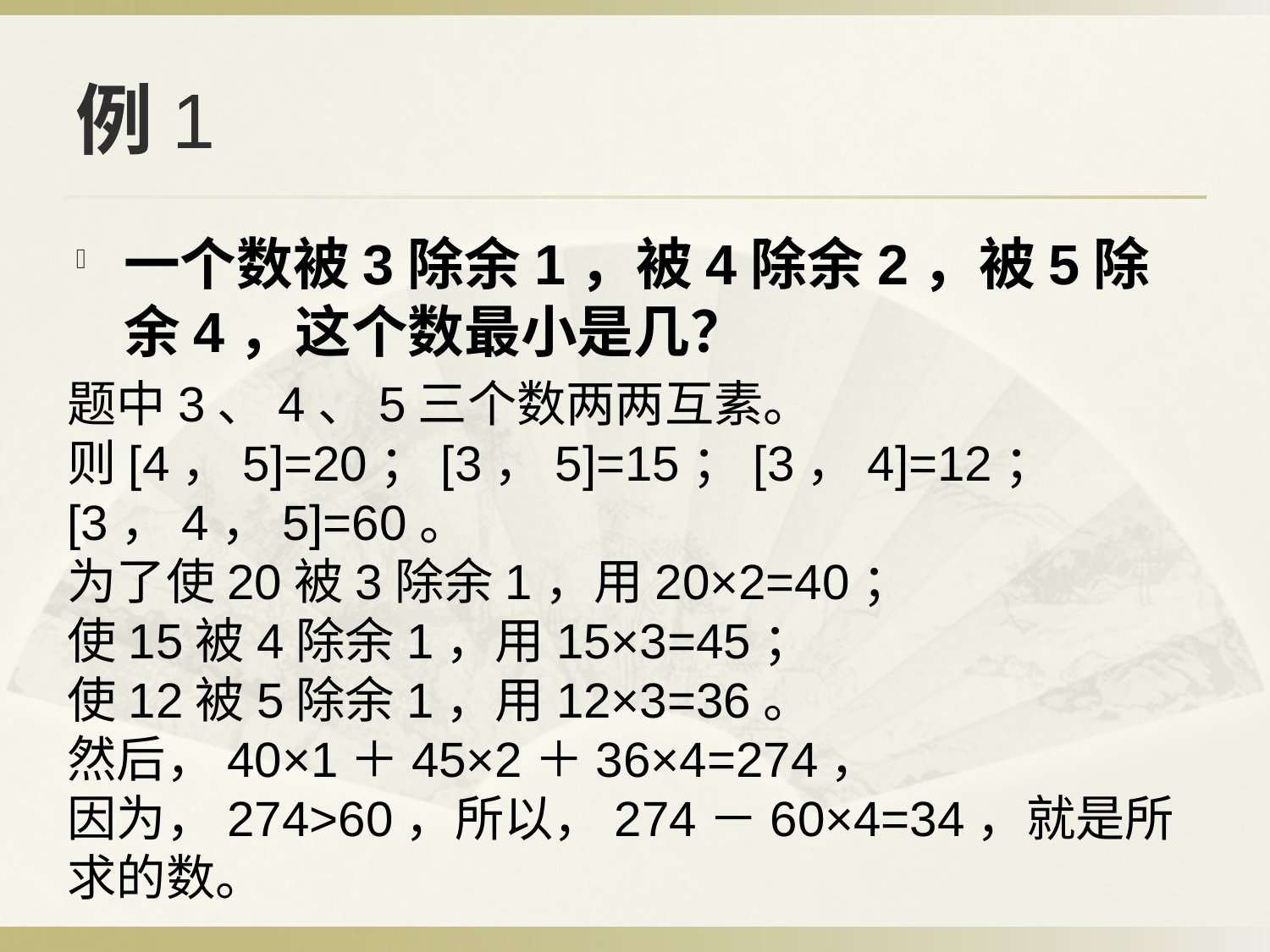

# 例1
一个数被3除余1，被4除余2，被5除余4，这个数最小是几？

题中3、4、5三个数两两互素。
则[4，5]=20；[3，5]=15；[3，4]=12；[3，4，5]=60。
为了使20被3除余1，用20×2=40；
使15被4除余1，用15×3=45；
使12被5除余1，用12×3=36。
然后，40×1＋45×2＋36×4=274，
因为，274>60，所以，274－60×4=34，就是所求的数。